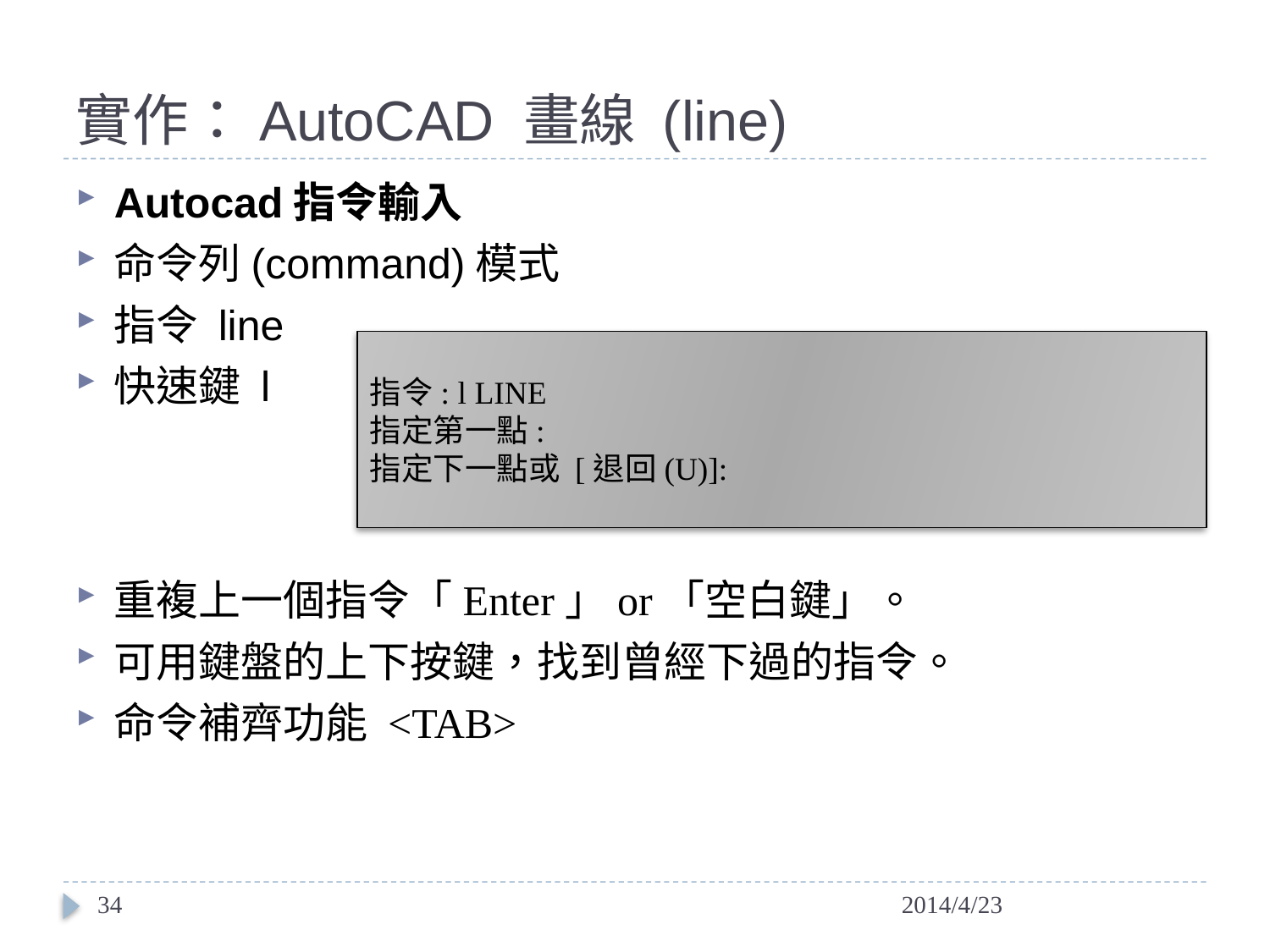

# 實作：AutoCAD 畫線 (line)
Autocad指令輸入
命令列(command)模式
指令 line
快速鍵 l
重複上一個指令「Enter」or「空白鍵」。
可用鍵盤的上下按鍵，找到曾經下過的指令。
命令補齊功能 <TAB>

指令: l LINE
指定第一點:
指定下一點或 [退回(U)]:
34
2014/4/23